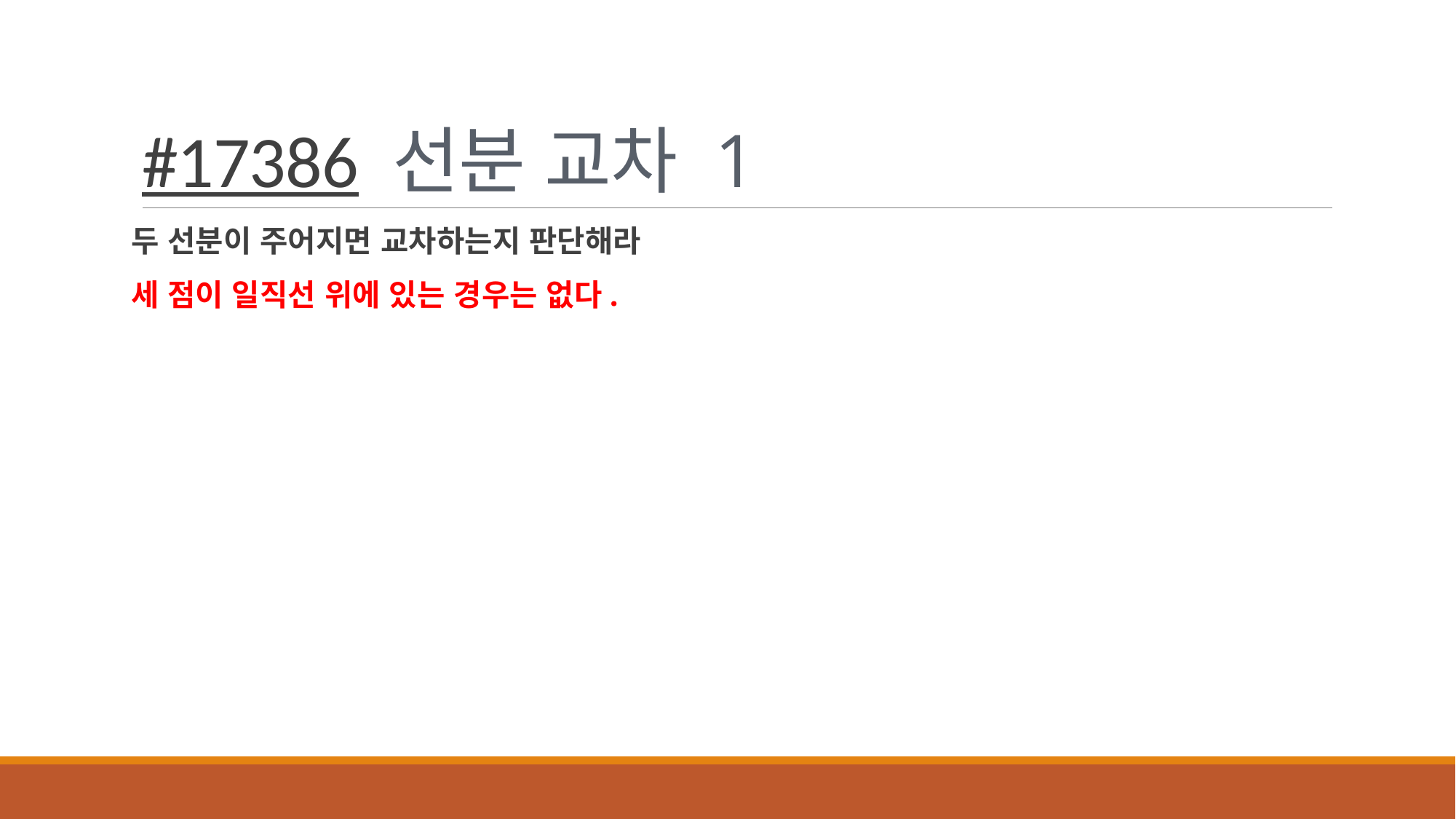

# #17386 선분 교차 1
두 선분이 주어지면 교차하는지 판단해라
세 점이 일직선 위에 있는 경우는 없다.